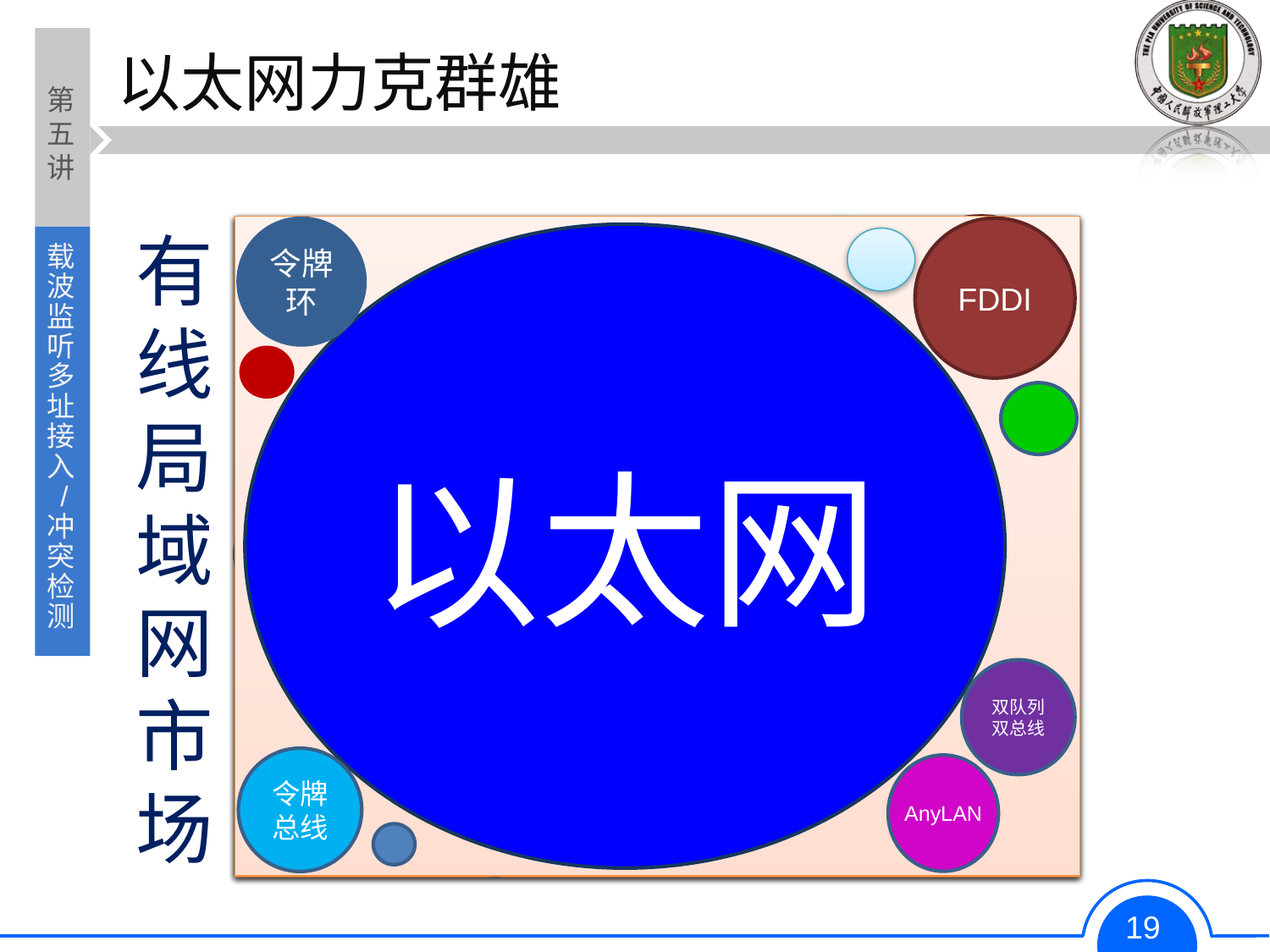

# 以太网力克群雄
有线局域网市场

FDDI
令牌环
以太网

双队列
双总线
令牌
总线
AnyLAN

FDDI

令牌环
以太网

双队列
双总线
令牌
总线
AnyLAN

令牌环
FDDI
以太网

双队列
双总线
令牌
总线
AnyLAN

FDDI
令牌环
以太网

双队列
双总线
AnyLAN
令牌
总线